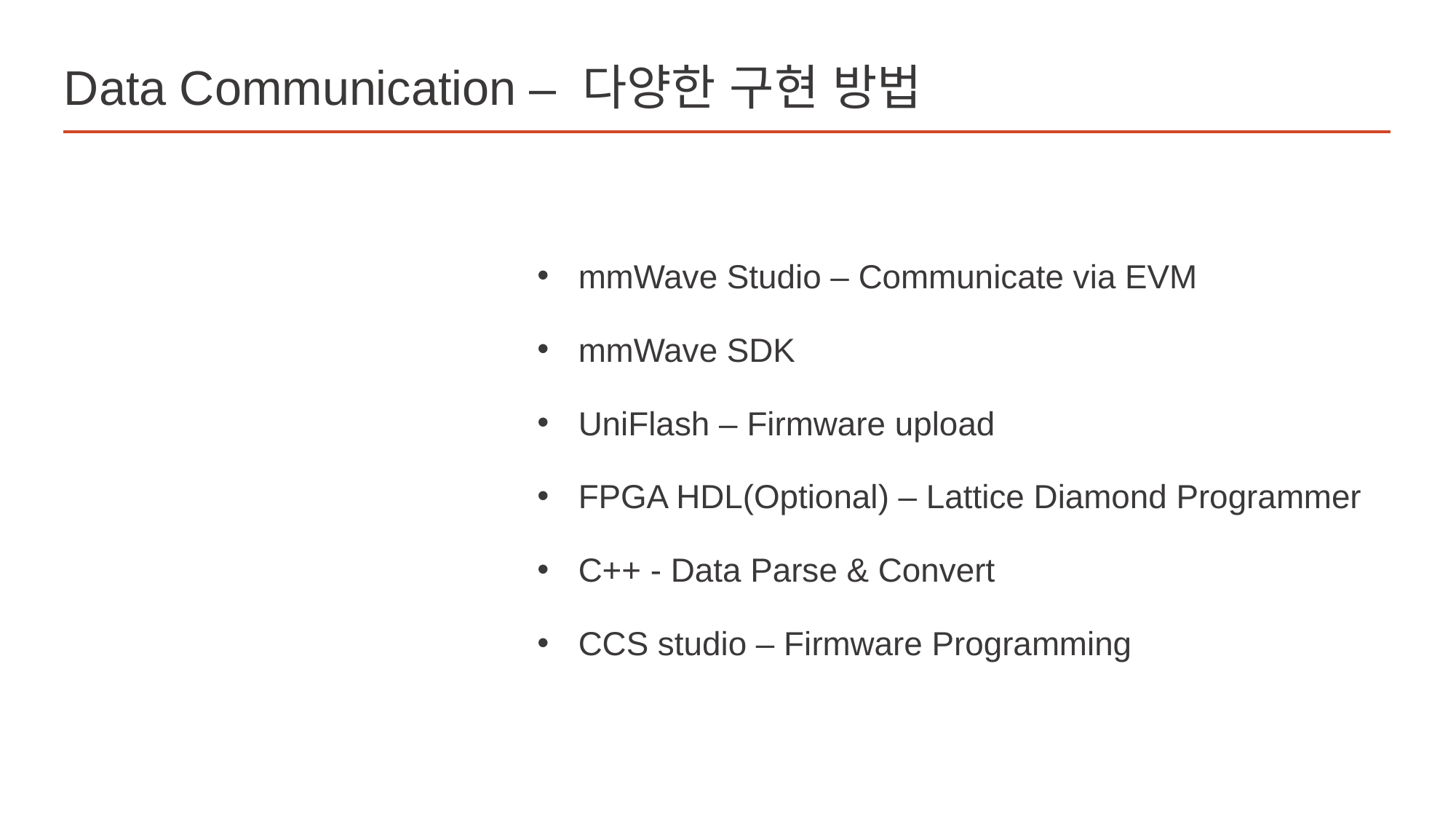

# Data Communication – 다양한 구현 방법
mmWave Studio – Communicate via EVM
mmWave SDK
UniFlash – Firmware upload
FPGA HDL(Optional) – Lattice Diamond Programmer
C++ - Data Parse & Convert
CCS studio – Firmware Programming